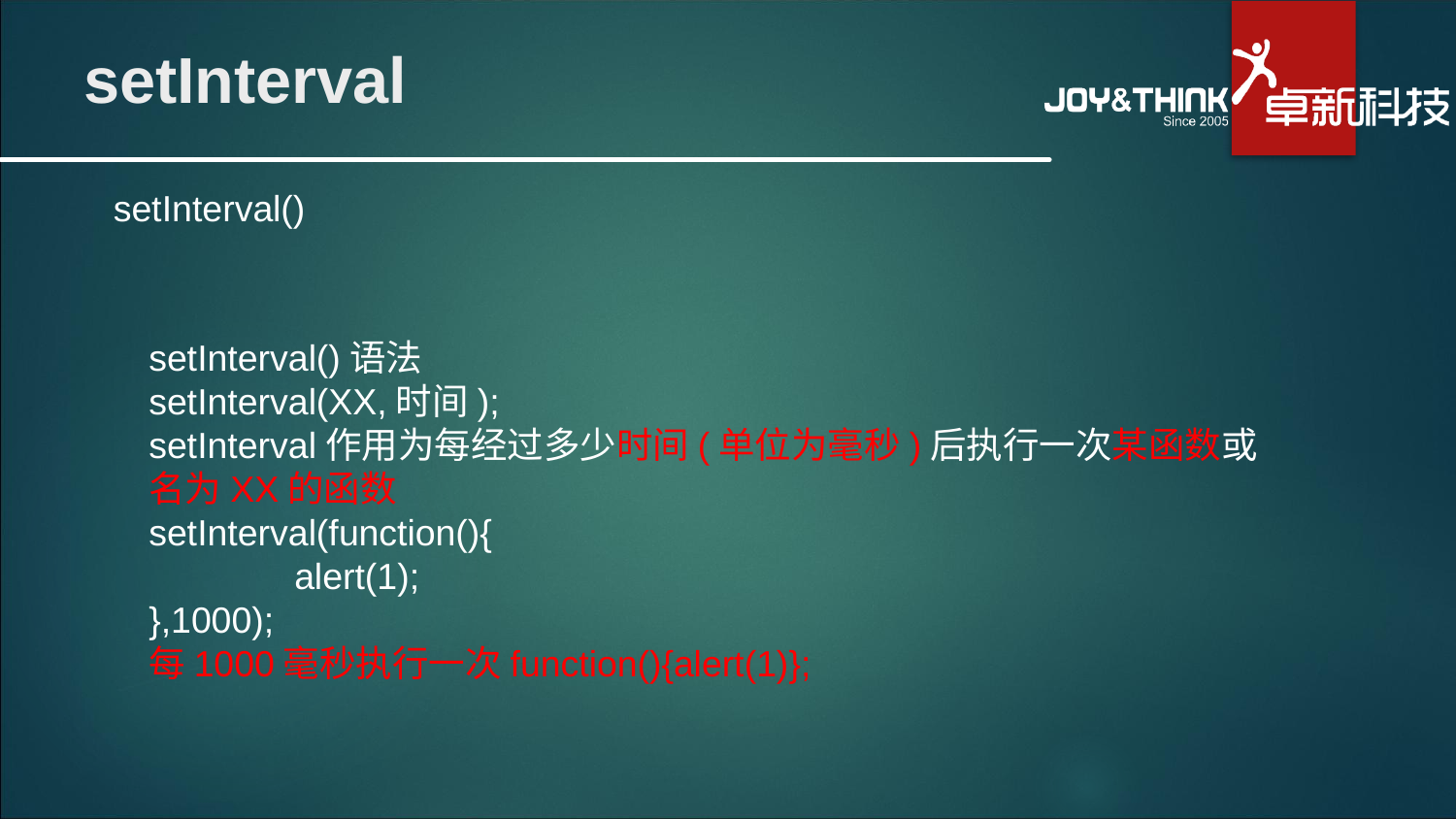

# setInterval
setInterval()
setInterval()语法
setInterval(XX,时间);
setInterval作用为每经过多少时间(单位为毫秒)后执行一次某函数或名为XX的函数
setInterval(function(){
	alert(1);
},1000);
每1000毫秒执行一次function(){alert(1)};